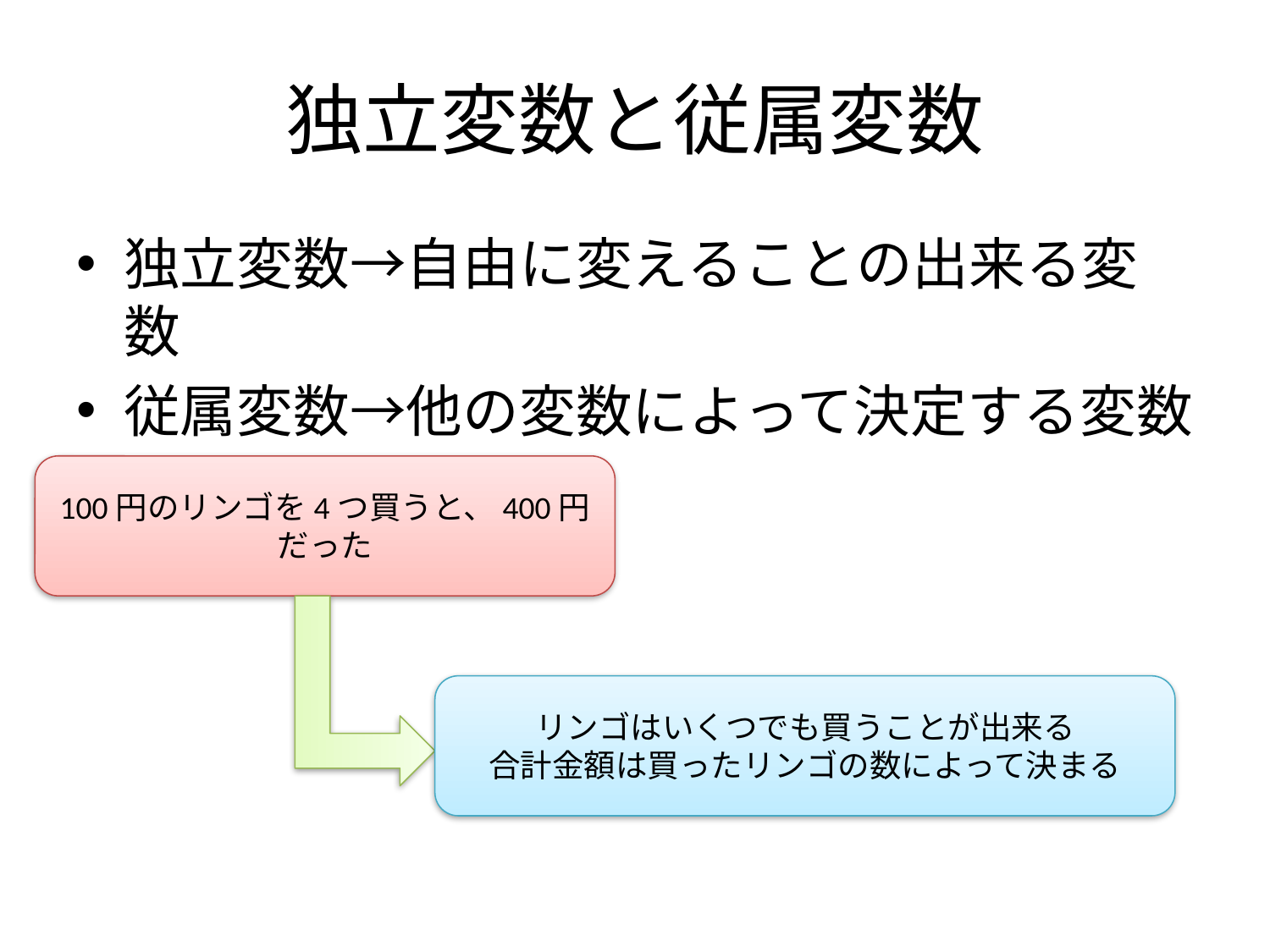

# 独立変数と従属変数
独立変数→自由に変えることの出来る変数
従属変数→他の変数によって決定する変数

100円のリンゴを4つ買うと、400円だった

リンゴはいくつでも買うことが出来る
合計金額は買ったリンゴの数によって決まる